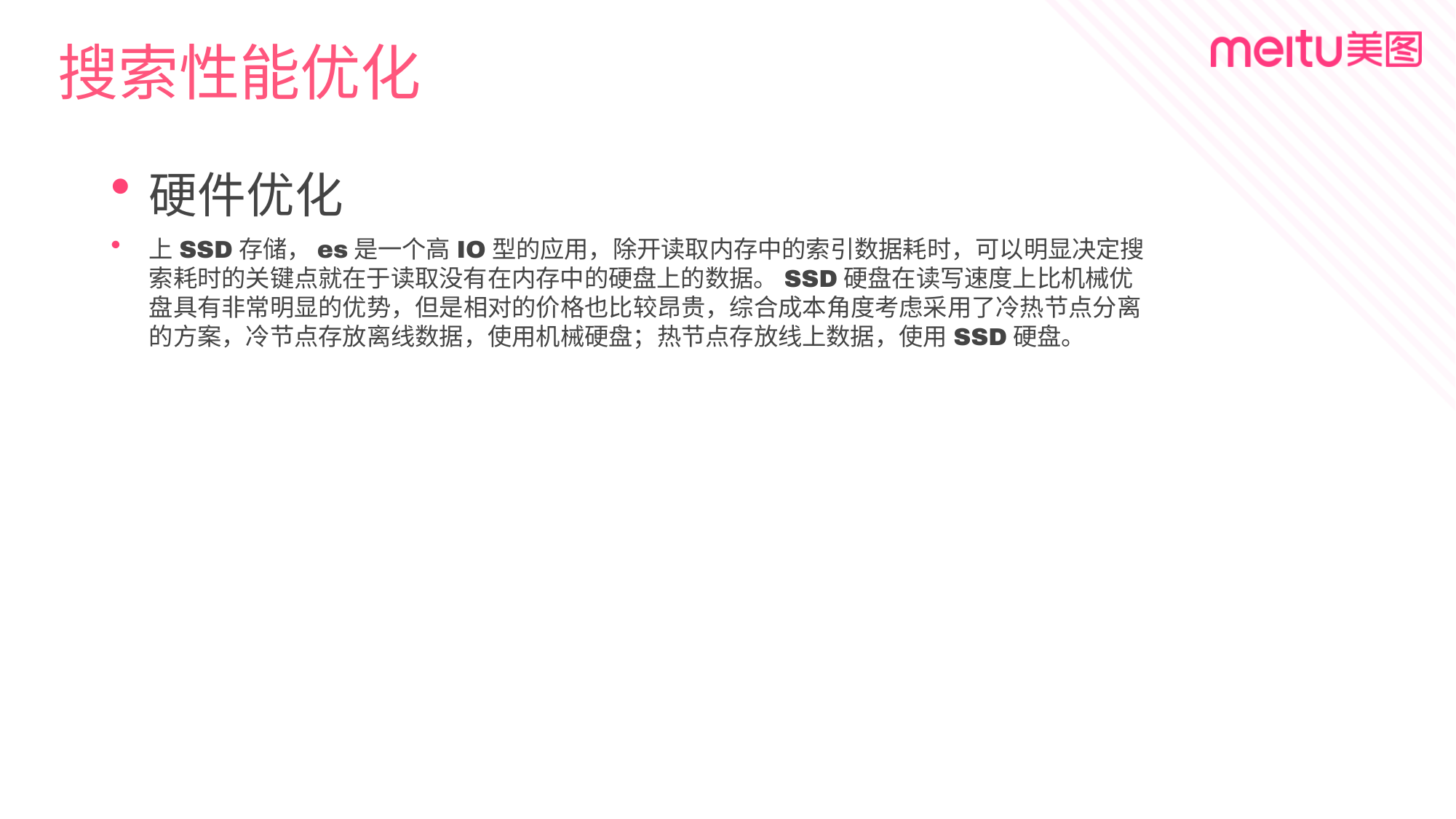

# 搜索性能优化
硬件优化
上SSD存储，es是一个高IO型的应用，除开读取内存中的索引数据耗时，可以明显决定搜索耗时的关键点就在于读取没有在内存中的硬盘上的数据。SSD硬盘在读写速度上比机械优盘具有非常明显的优势，但是相对的价格也比较昂贵，综合成本角度考虑采用了冷热节点分离的方案，冷节点存放离线数据，使用机械硬盘；热节点存放线上数据，使用SSD硬盘。